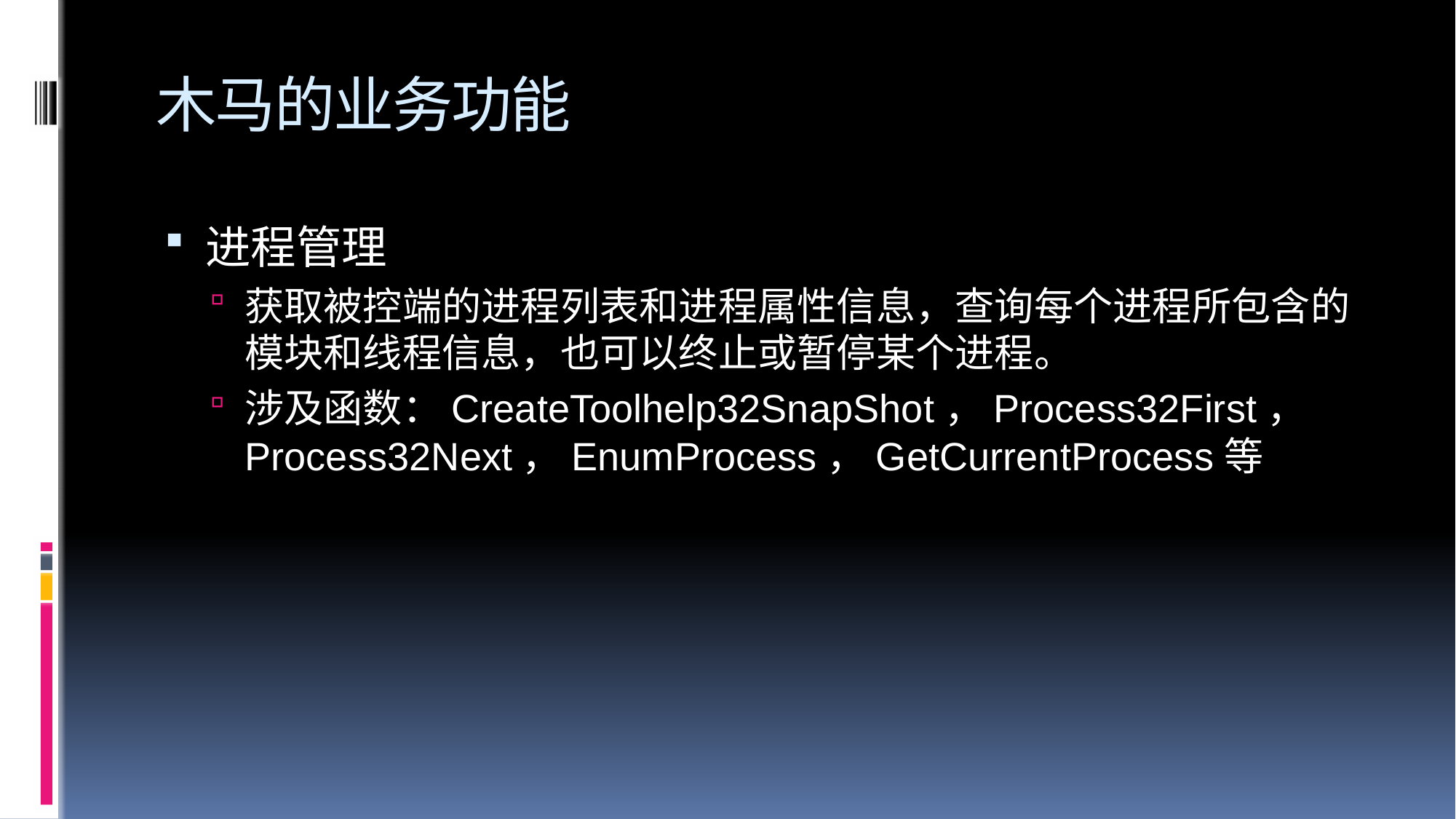

# 木马的业务功能
进程管理
获取被控端的进程列表和进程属性信息，查询每个进程所包含的模块和线程信息，也可以终止或暂停某个进程。
涉及函数：CreateToolhelp32SnapShot，Process32First， Process32Next，EnumProcess，GetCurrentProcess等